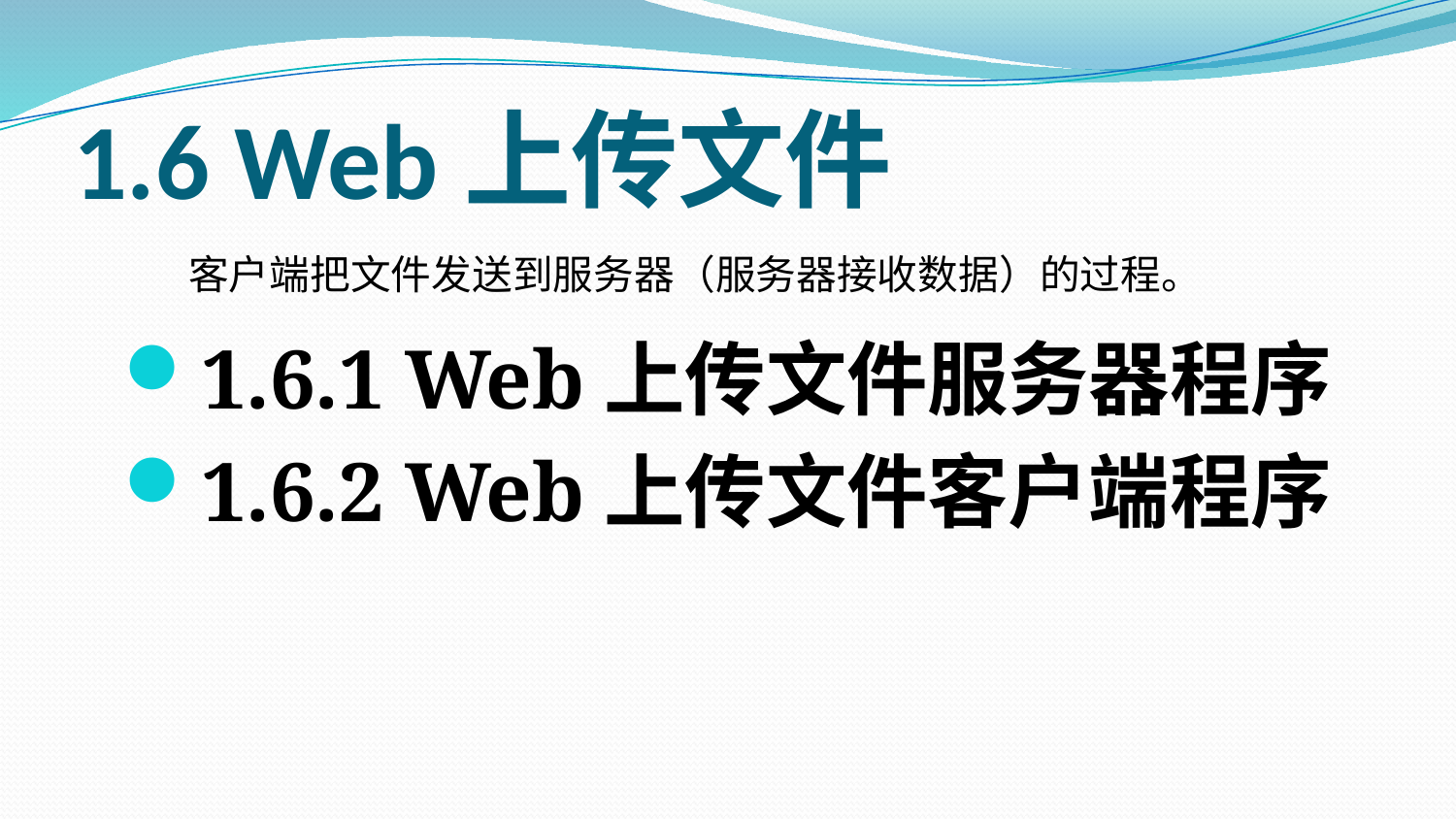

# 1.6 Web上传文件
客户端把文件发送到服务器（服务器接收数据）的过程。
1.6.1 Web上传文件服务器程序
1.6.2 Web上传文件客户端程序